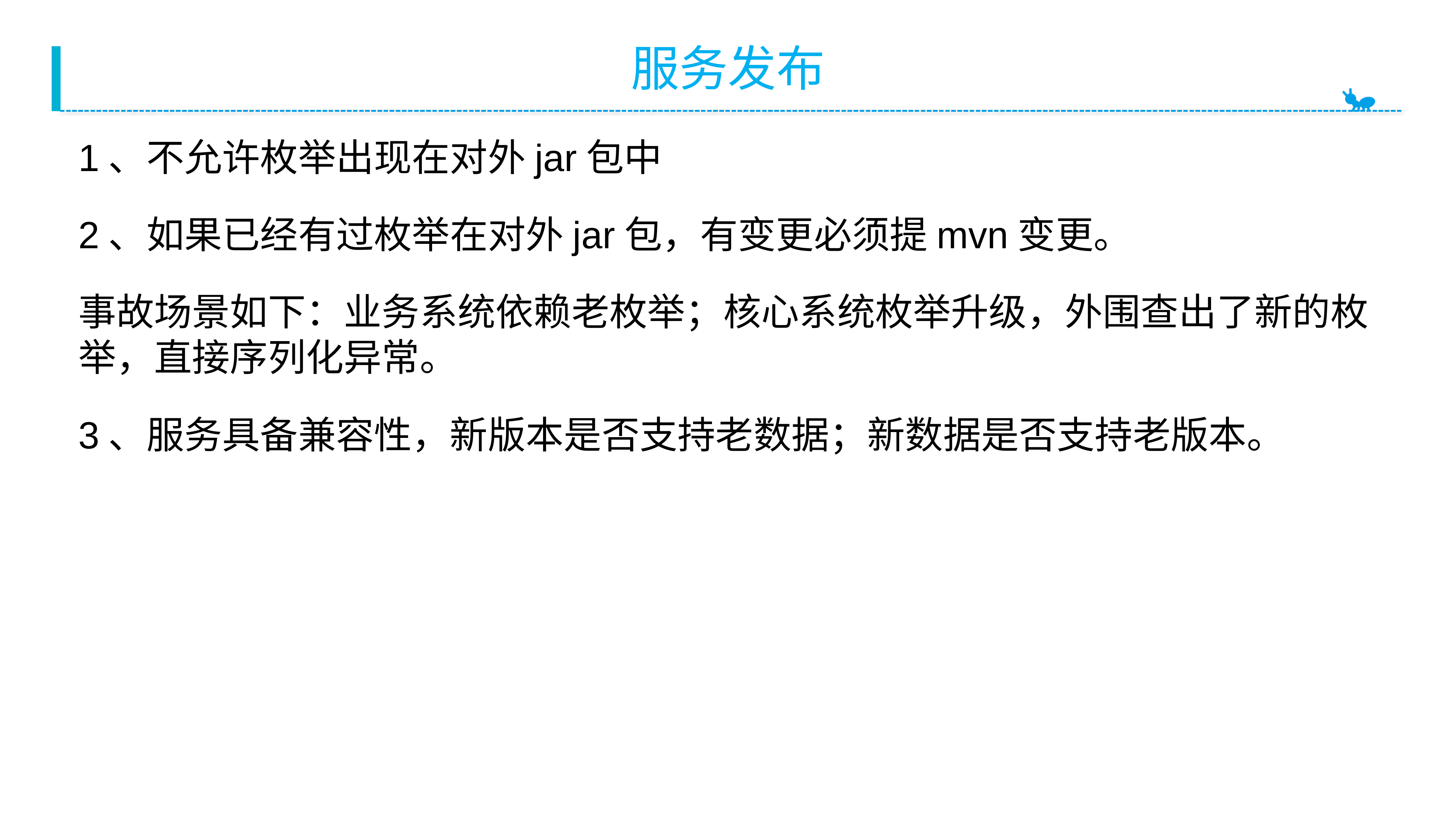

# 服务发布
1、不允许枚举出现在对外jar包中
2、如果已经有过枚举在对外jar包，有变更必须提mvn变更。
事故场景如下：业务系统依赖老枚举；核心系统枚举升级，外围查出了新的枚举，直接序列化异常。
3、服务具备兼容性，新版本是否支持老数据；新数据是否支持老版本。